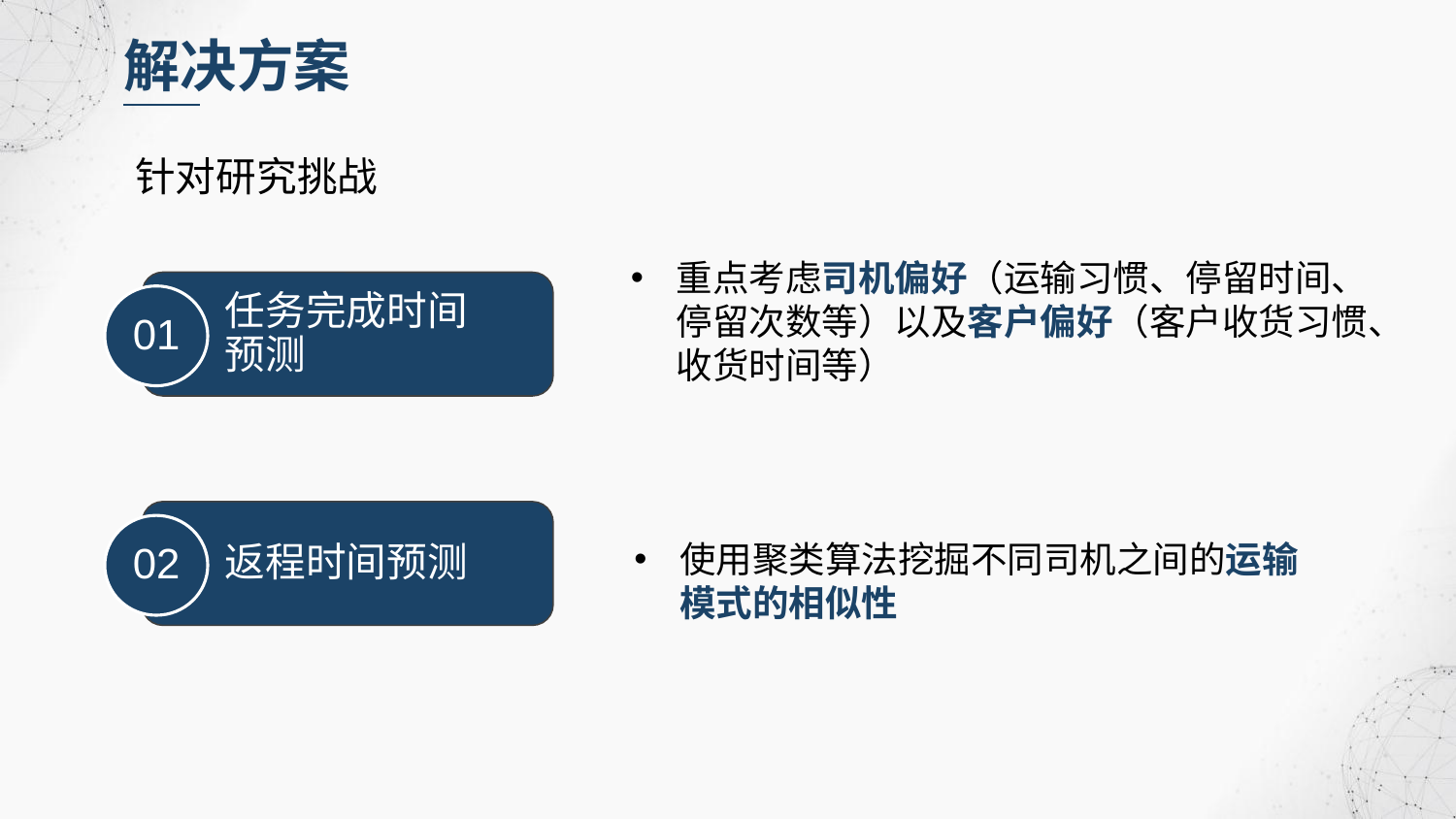

解决方案
针对研究挑战
重点考虑司机偏好（运输习惯、停留时间、停留次数等）以及客户偏好（客户收货习惯、收货时间等）

任务完成时间预测
01
返程时间预测
02
使用聚类算法挖掘不同司机之间的运输模式的相似性